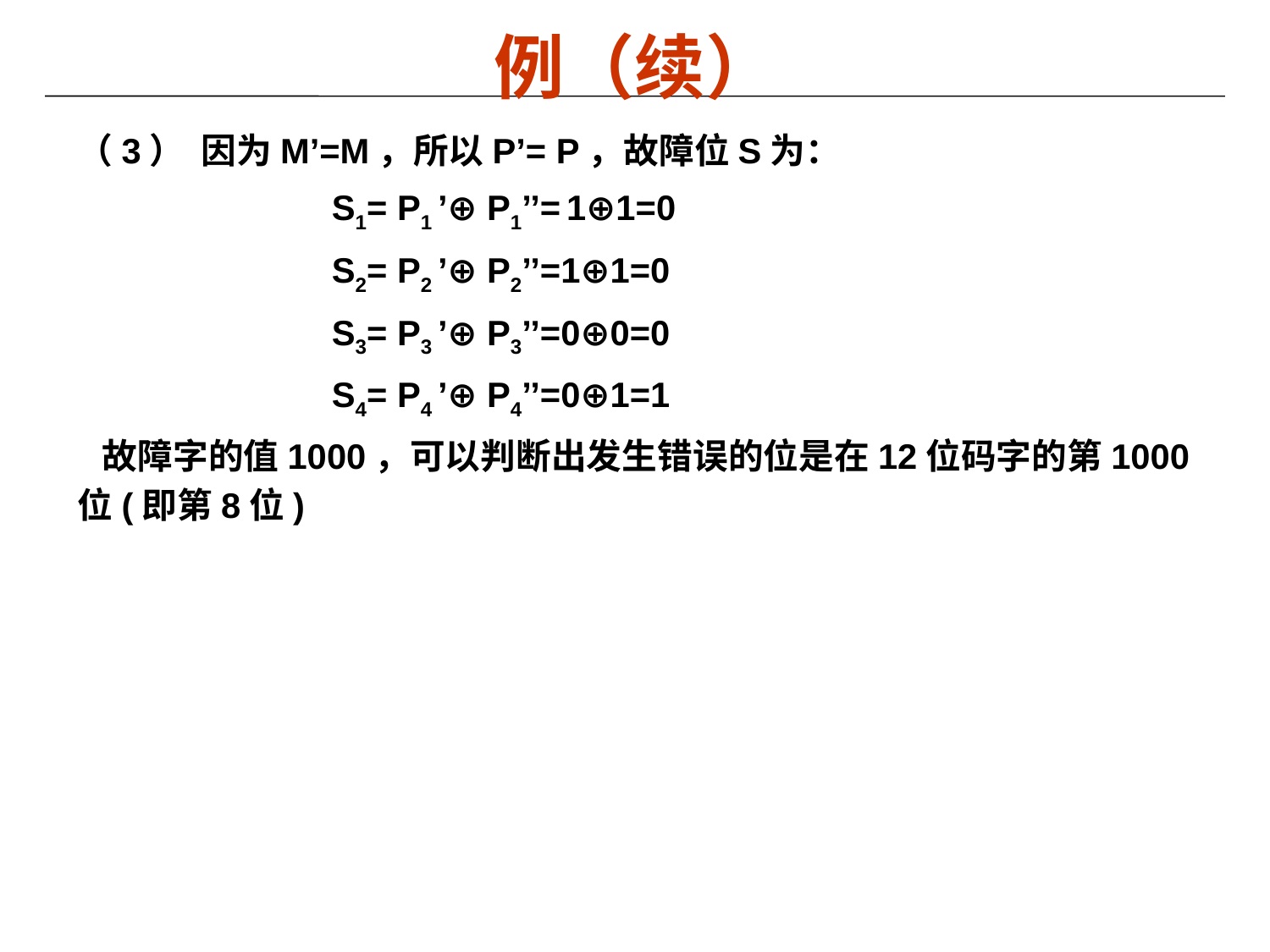

# 例（续）
（3）  因为M’=M，所以P’= P，故障位S为：
		S1= P1 ’⊕ P1’’= 1⊕1=0
		S2= P2 ’⊕ P2’’=1⊕1=0
		S3= P3 ’⊕ P3’’=0⊕0=0
		S4= P4 ’⊕ P4’’=0⊕1=1
  故障字的值1000，可以判断出发生错误的位是在12位码字的第1000位(即第8位)